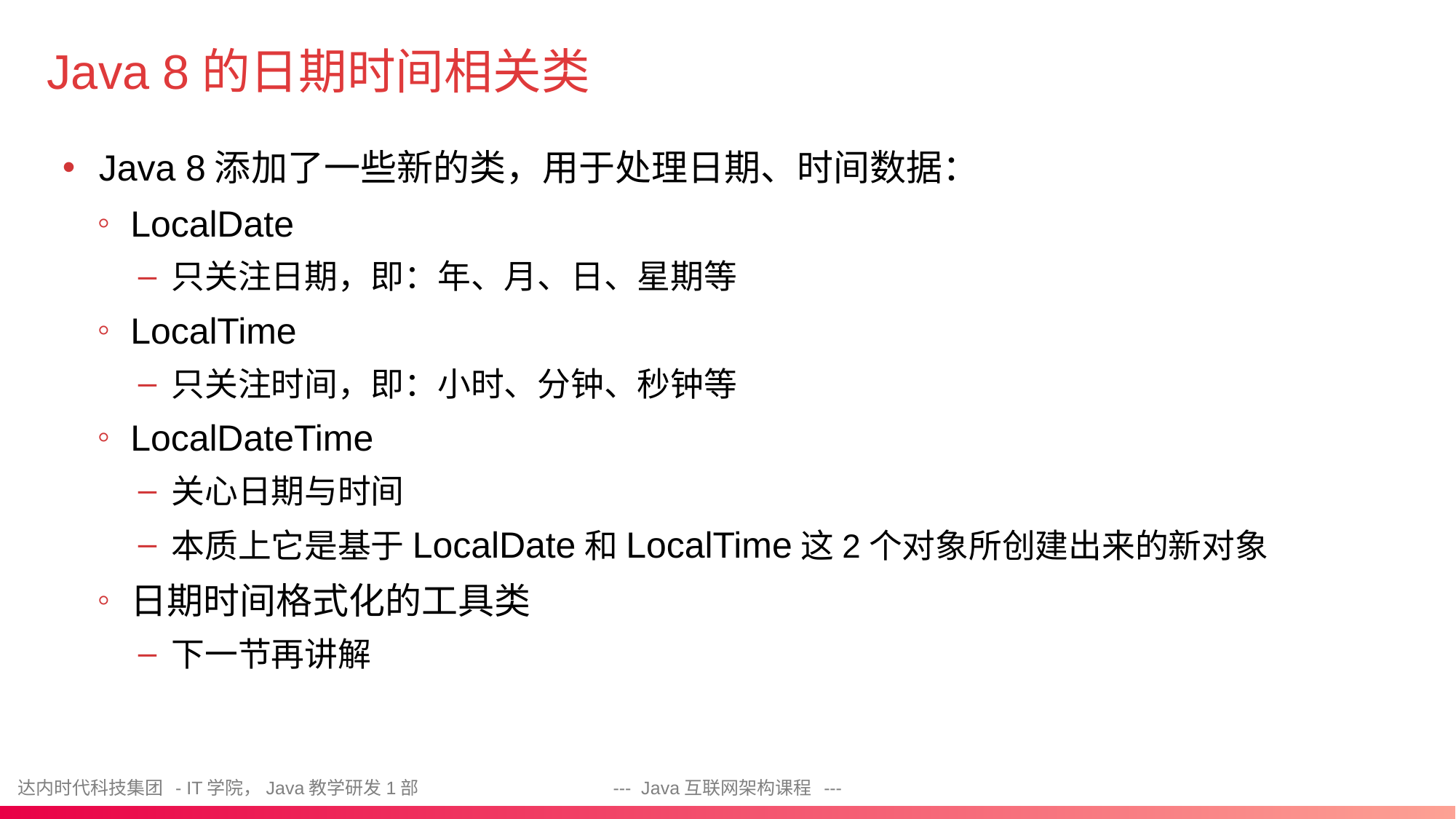

# Java 8的日期时间相关类
Java 8添加了一些新的类，用于处理日期、时间数据：
LocalDate
只关注日期，即：年、月、日、星期等
LocalTime
只关注时间，即：小时、分钟、秒钟等
LocalDateTime
关心日期与时间
本质上它是基于LocalDate和LocalTime这2个对象所创建出来的新对象
日期时间格式化的工具类
下一节再讲解